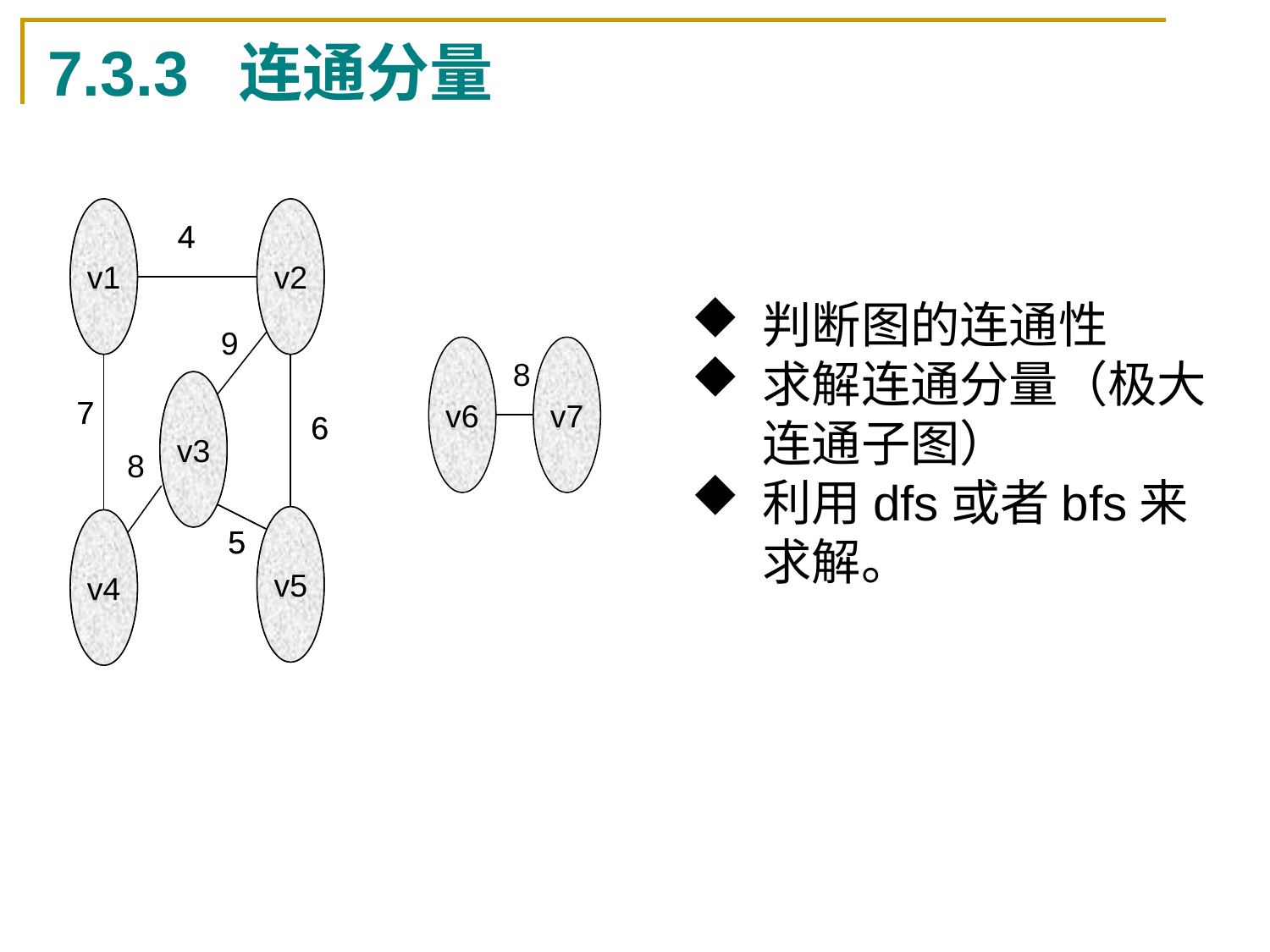

7.3.3  连通分量
v1
v2
4
v3
7
6
v5
v4
5
v1
v2
4
9
v6
v7
8
v3
7
6
8
v5
v4
5
判断图的连通性
求解连通分量（极大连通子图）
利用dfs或者bfs来求解。